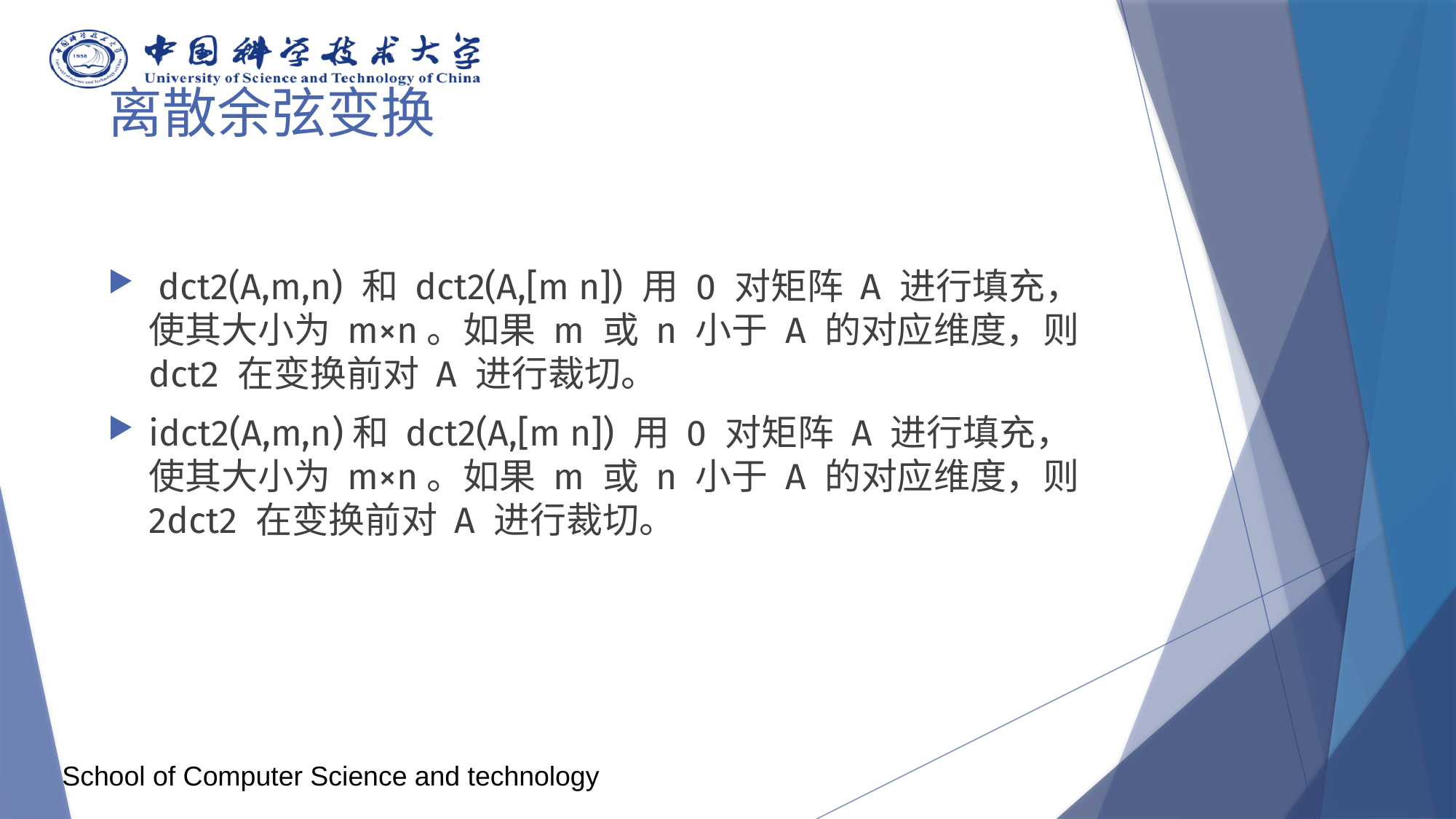

# 离散余弦变换
 dct2(A,m,n) 和 dct2(A,[m n]) 用 0 对矩阵 A 进行填充，使其大小为 m×n。如果 m 或 n 小于 A 的对应维度，则 dct2 在变换前对 A 进行裁切。
idct2(A,m,n)和 dct2(A,[m n]) 用 0 对矩阵 A 进行填充，使其大小为 m×n。如果 m 或 n 小于 A 的对应维度，则 2dct2 在变换前对 A 进行裁切。